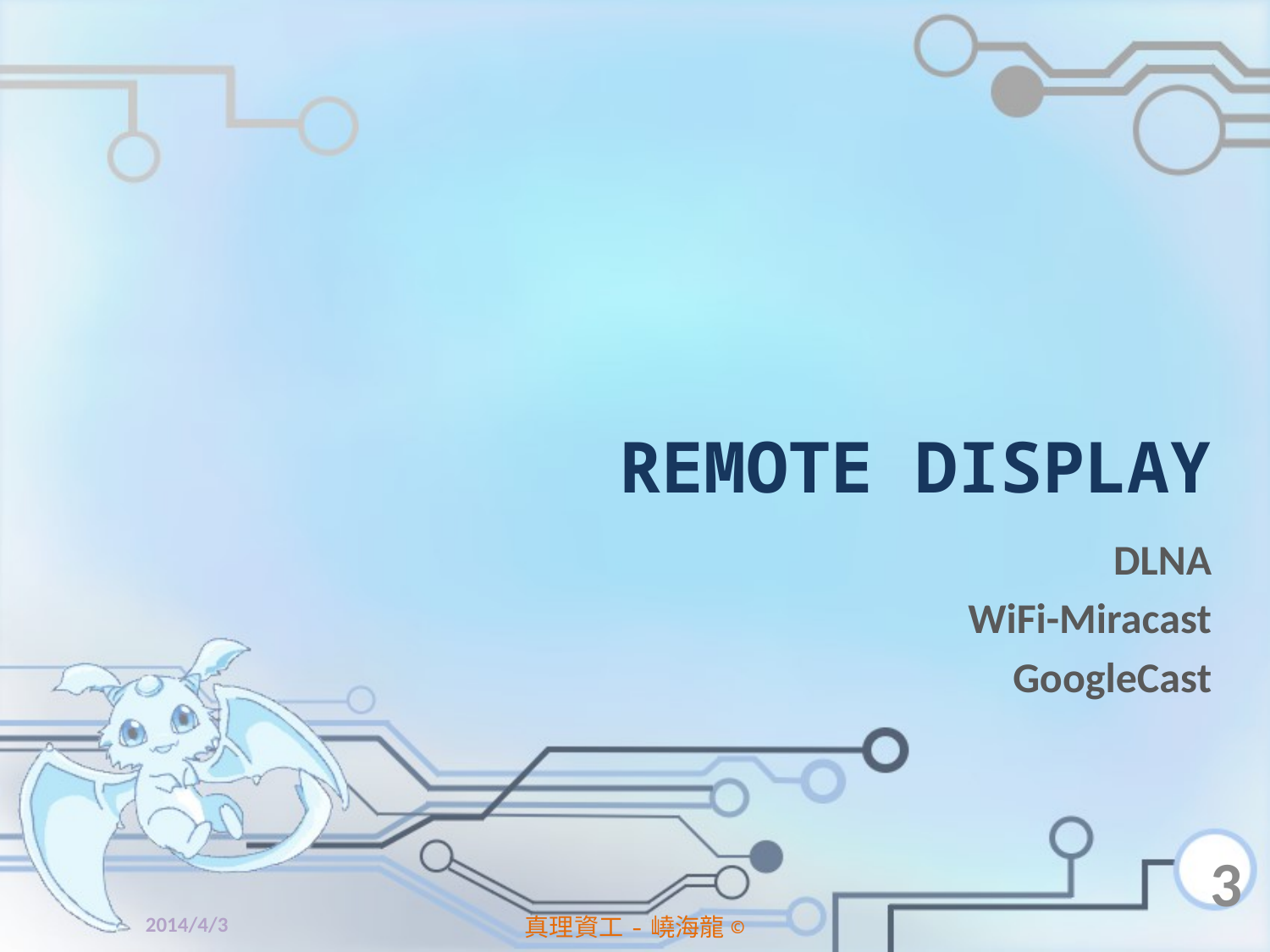

# Remote Display
DLNA
WiFi-Miracast
GoogleCast
3
2014/4/3
真理資工-嶢海龍©